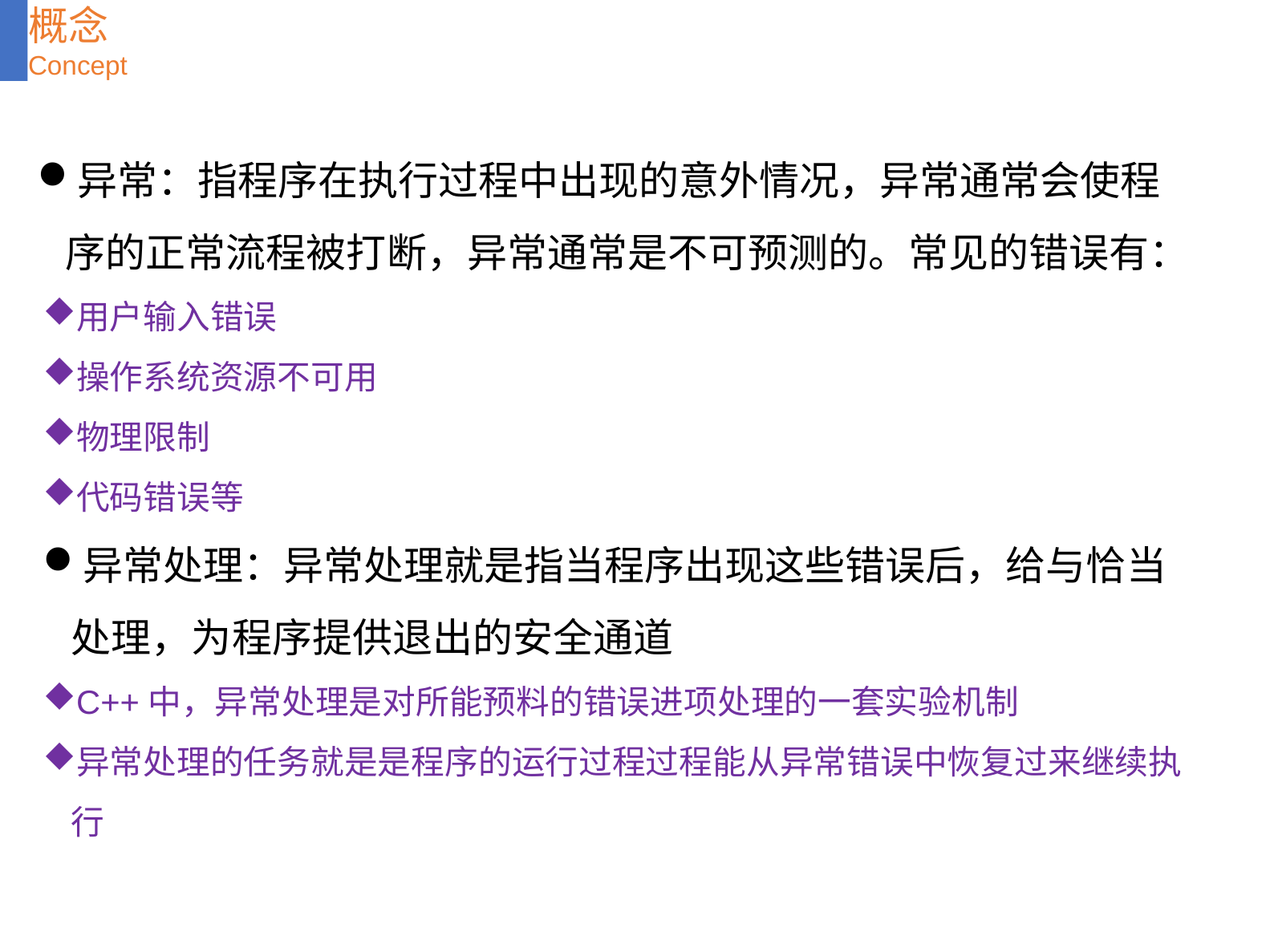

概念
Concept

异常：指程序在执行过程中出现的意外情况，异常通常会使程序的正常流程被打断，异常通常是不可预测的。常见的错误有：
用户输入错误
操作系统资源不可用
物理限制
代码错误等
异常处理：异常处理就是指当程序出现这些错误后，给与恰当处理，为程序提供退出的安全通道
C++中，异常处理是对所能预料的错误进项处理的一套实验机制
异常处理的任务就是是程序的运行过程过程能从异常错误中恢复过来继续执行